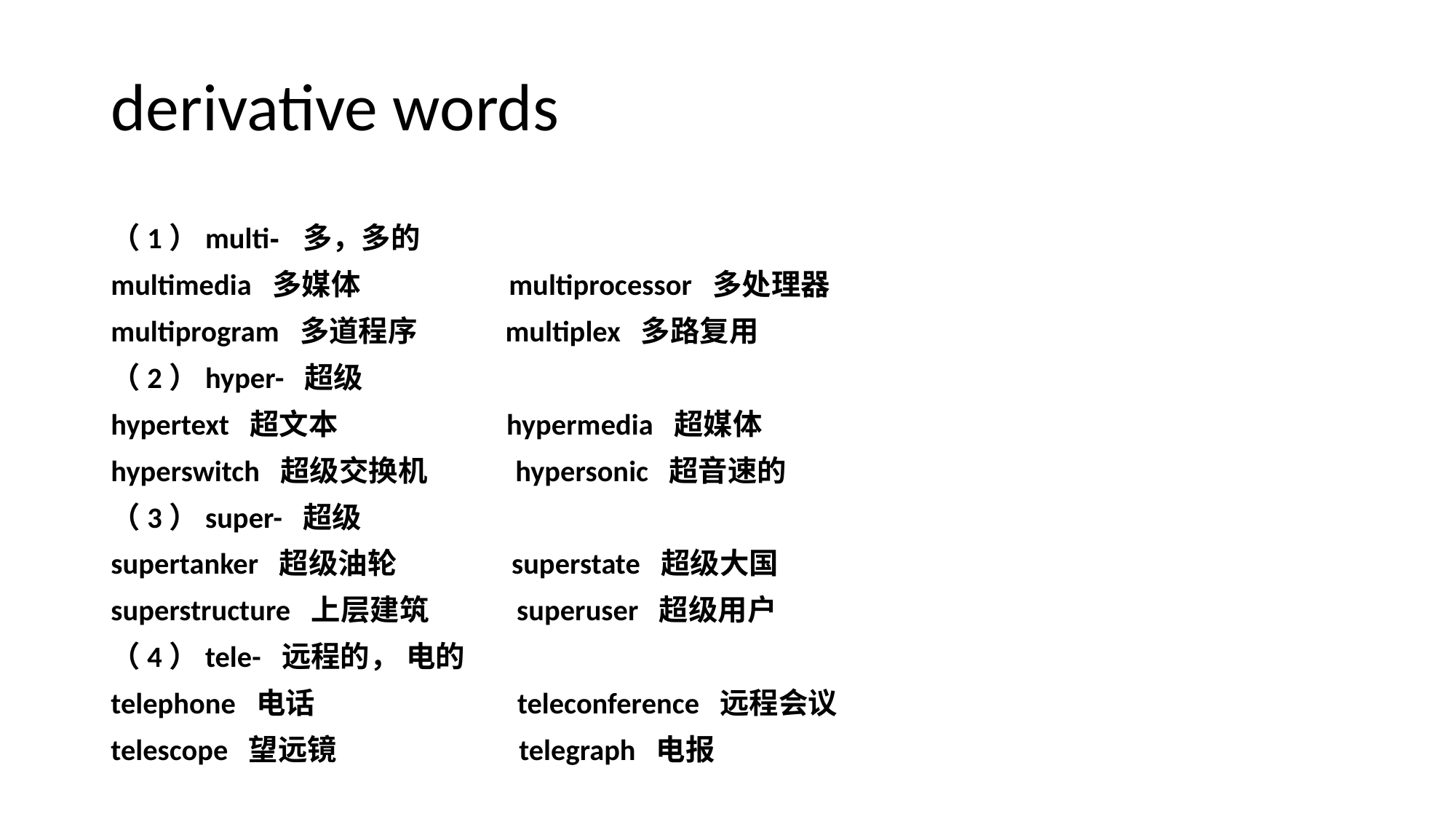

# derivative words
（1）multi-  多，多的
multimedia  多媒体                     multiprocessor  多处理器
multiprogram  多道程序            multiplex  多路复用
（2）hyper-  超级
hypertext  超文本                        hypermedia  超媒体
hyperswitch  超级交换机            hypersonic  超音速的
（3）super-  超级
supertanker  超级油轮                superstate  超级大国
superstructure  上层建筑            superuser  超级用户
（4）tele-  远程的， 电的
telephone  电话                             teleconference  远程会议
telescope  望远镜                          telegraph  电报